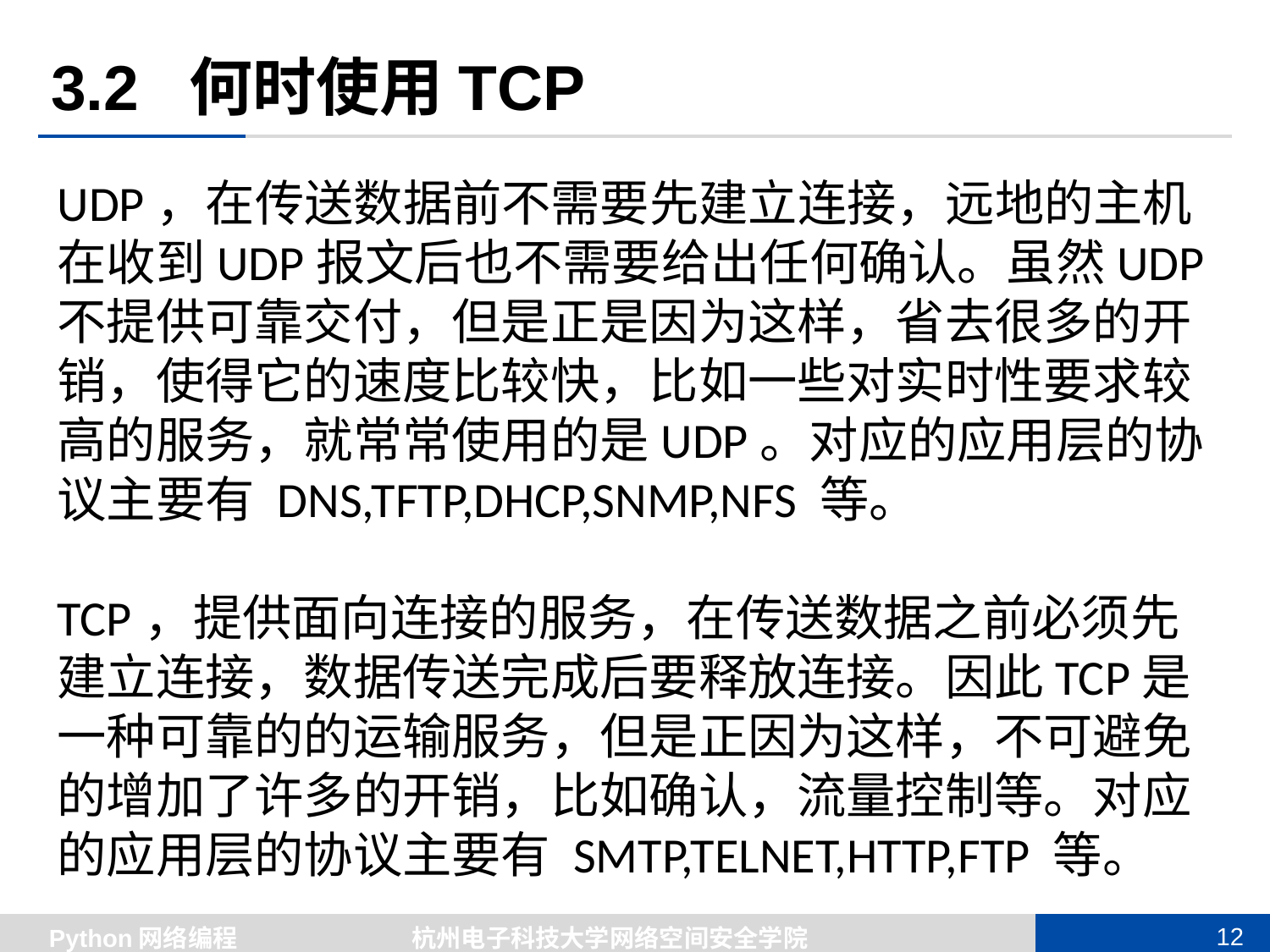

# 3.2  何时使用TCP
UDP，在传送数据前不需要先建立连接，远地的主机在收到UDP报文后也不需要给出任何确认。虽然UDP不提供可靠交付，但是正是因为这样，省去很多的开销，使得它的速度比较快，比如一些对实时性要求较高的服务，就常常使用的是UDP。对应的应用层的协议主要有 DNS,TFTP,DHCP,SNMP,NFS 等。

TCP，提供面向连接的服务，在传送数据之前必须先建立连接，数据传送完成后要释放连接。因此TCP是一种可靠的的运输服务，但是正因为这样，不可避免的增加了许多的开销，比如确认，流量控制等。对应的应用层的协议主要有 SMTP,TELNET,HTTP,FTP 等。